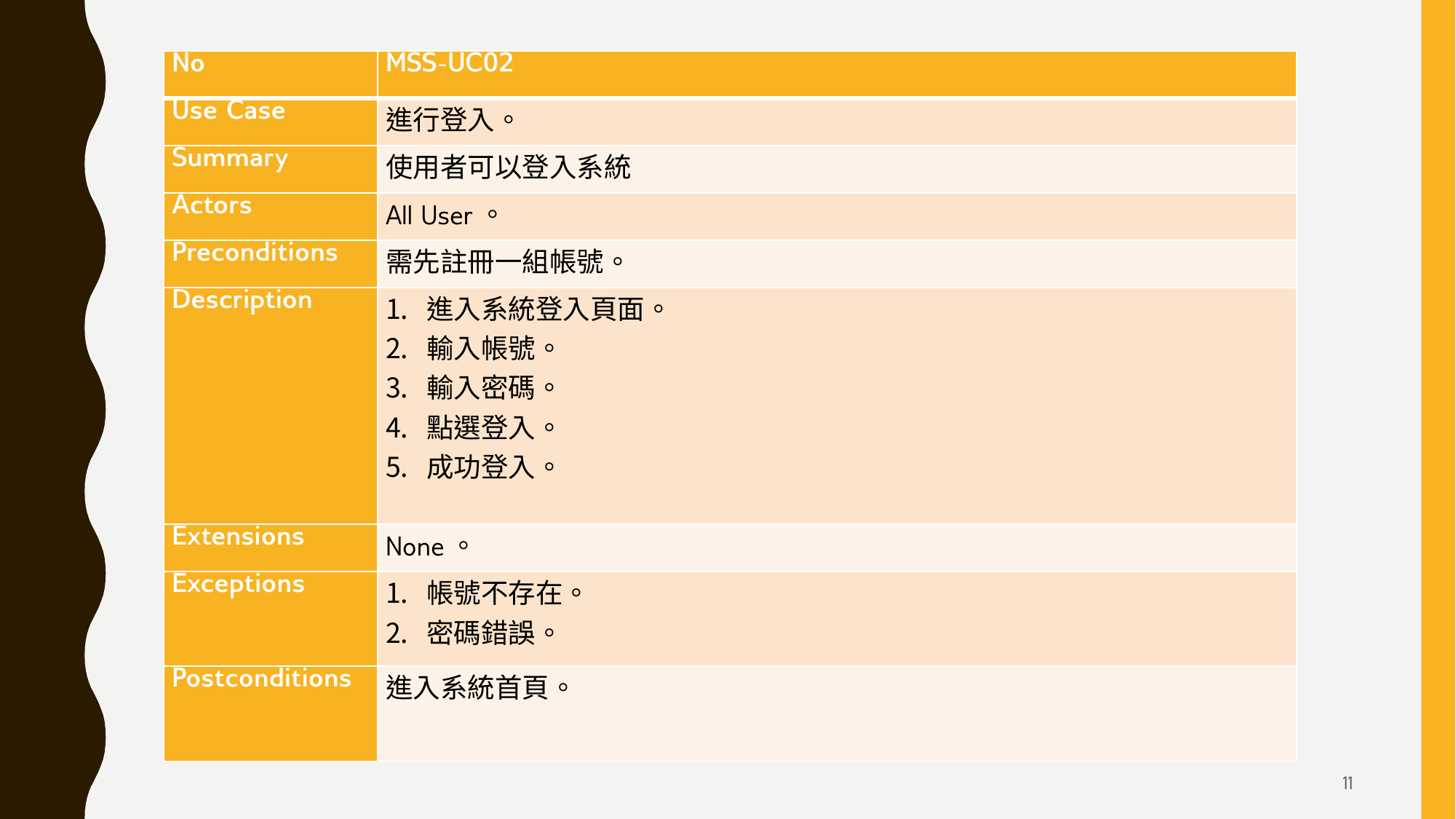

| No | MSS-UC02 |
| --- | --- |
| Use Case | 進行登入。 |
| Summary | 使用者可以登入系統 |
| Actors | All User。 |
| Preconditions | 需先註冊一組帳號。 |
| Description | 進入系統登入頁面。 輸入帳號。 輸入密碼。 點選登入。 成功登入。 |
| Extensions | None。 |
| Exceptions | 帳號不存在。 密碼錯誤。 |
| Postconditions | 進入系統首頁。 |
11